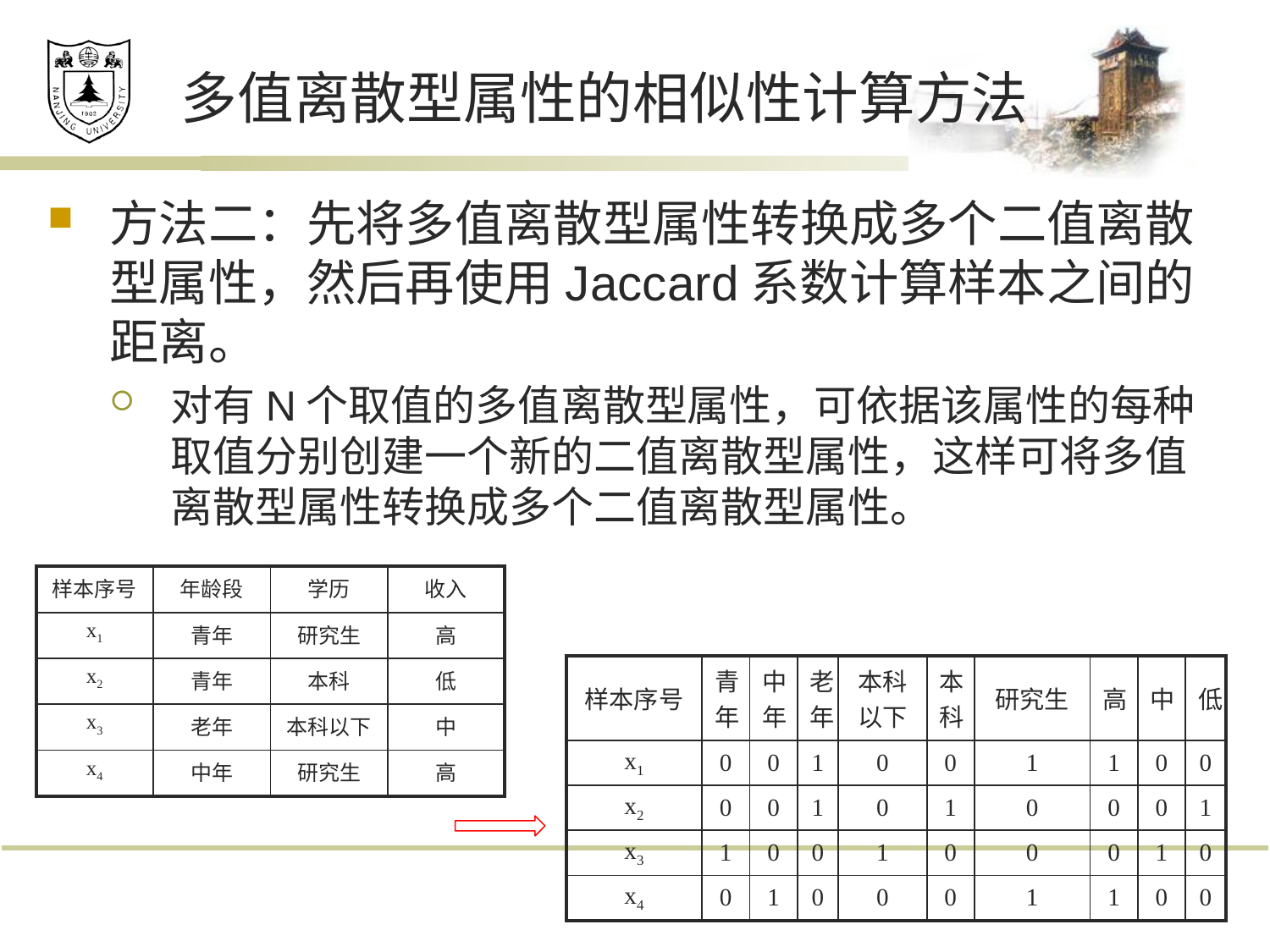

# 多值离散型属性的相似性计算方法
方法二：先将多值离散型属性转换成多个二值离散型属性，然后再使用Jaccard系数计算样本之间的距离。
对有N个取值的多值离散型属性，可依据该属性的每种取值分别创建一个新的二值离散型属性，这样可将多值离散型属性转换成多个二值离散型属性。

| 样本序号 | 年龄段 | 学历 | 收入 |
| --- | --- | --- | --- |
| x1 | 青年 | 研究生 | 高 |
| x2 | 青年 | 本科 | 低 |
| x3 | 老年 | 本科以下 | 中 |
| x4 | 中年 | 研究生 | 高 |
| 样本序号 | 青年 | 中年 | 老年 | 本科以下 | 本科 | 研究生 | 高 | 中 | 低 |
| --- | --- | --- | --- | --- | --- | --- | --- | --- | --- |
| x1 | 0 | 0 | 1 | 0 | 0 | 1 | 1 | 0 | 0 |
| x2 | 0 | 0 | 1 | 0 | 1 | 0 | 0 | 0 | 1 |
| x3 | 1 | 0 | 0 | 1 | 0 | 0 | 0 | 1 | 0 |
| x4 | 0 | 1 | 0 | 0 | 0 | 1 | 1 | 0 | 0 |